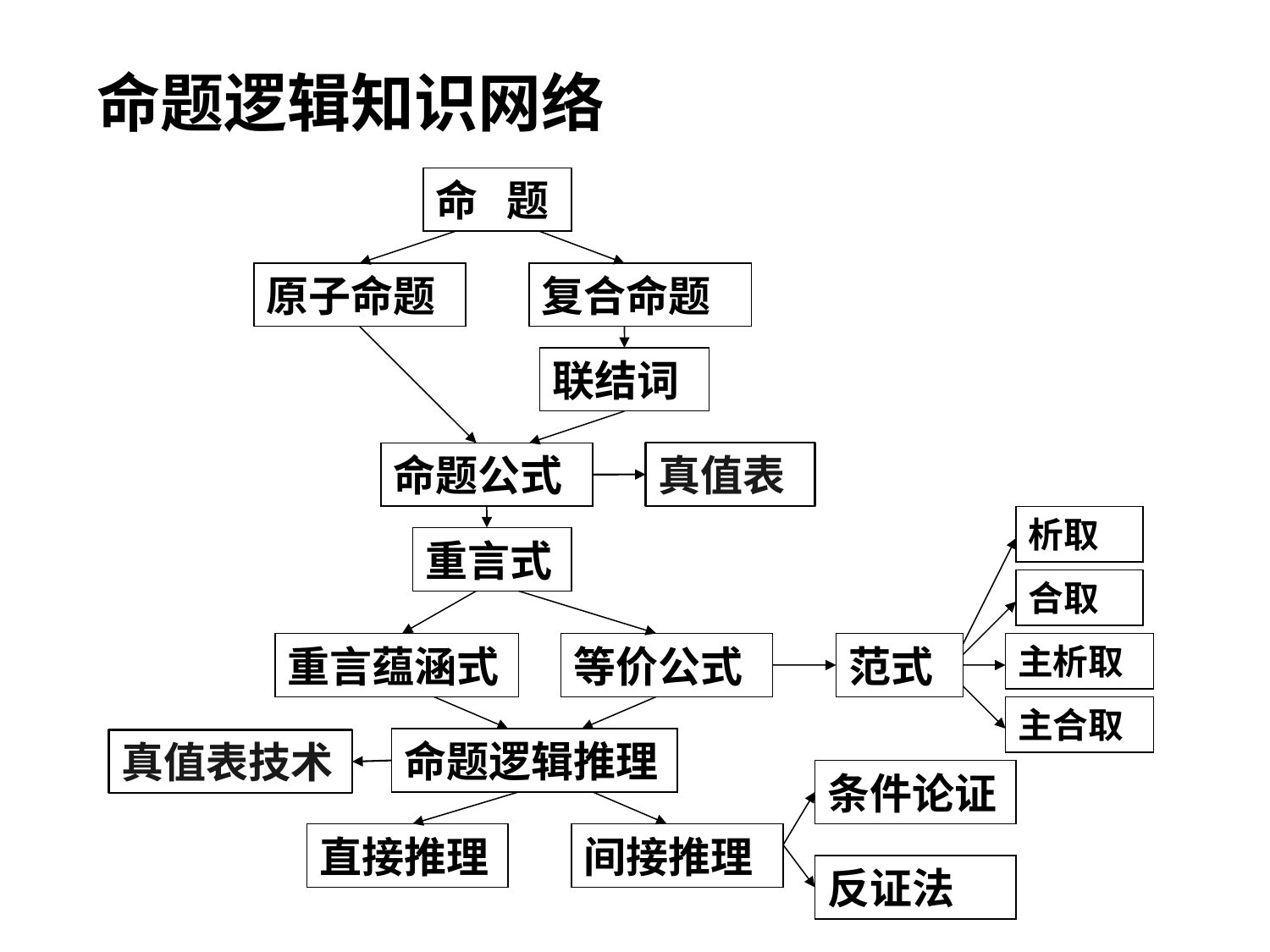

# 命题逻辑知识网络
命   题

原子命题
复合命题

联结词

命题公式

析取
重言式

合取

重言蕴涵式
等价公式
范式
主析取

主合取
命题逻辑推理
条件论证

直接推理
间接推理

反证法
真值表
真值表技术